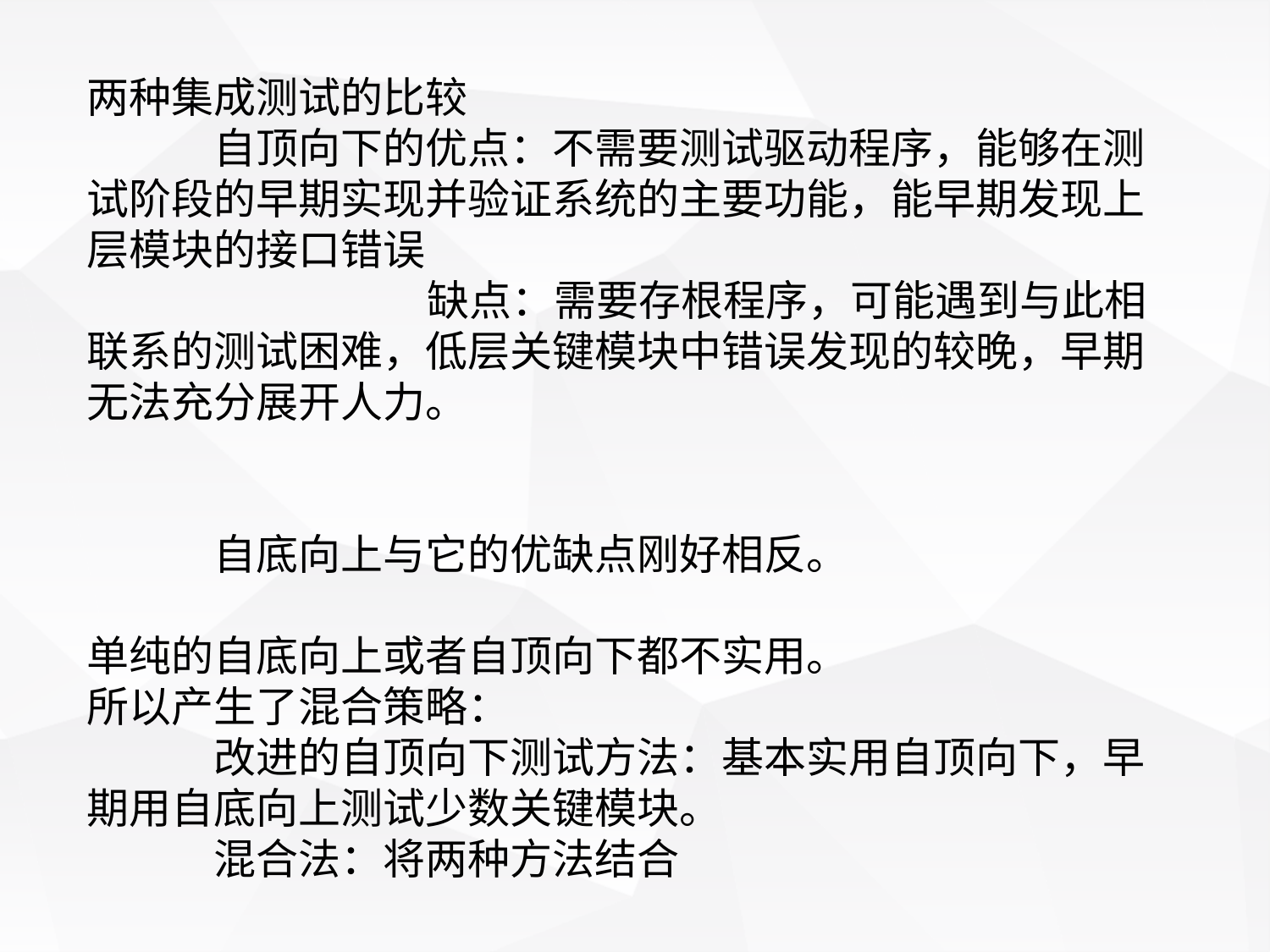

两种集成测试的比较
	自顶向下的优点：不需要测试驱动程序，能够在测试阶段的早期实现并验证系统的主要功能，能早期发现上层模块的接口错误
		        缺点：需要存根程序，可能遇到与此相联系的测试困难，低层关键模块中错误发现的较晚，早期无法充分展开人力。

	自底向上与它的优缺点刚好相反。

单纯的自底向上或者自顶向下都不实用。
所以产生了混合策略：
	改进的自顶向下测试方法：基本实用自顶向下，早期用自底向上测试少数关键模块。
	混合法：将两种方法结合